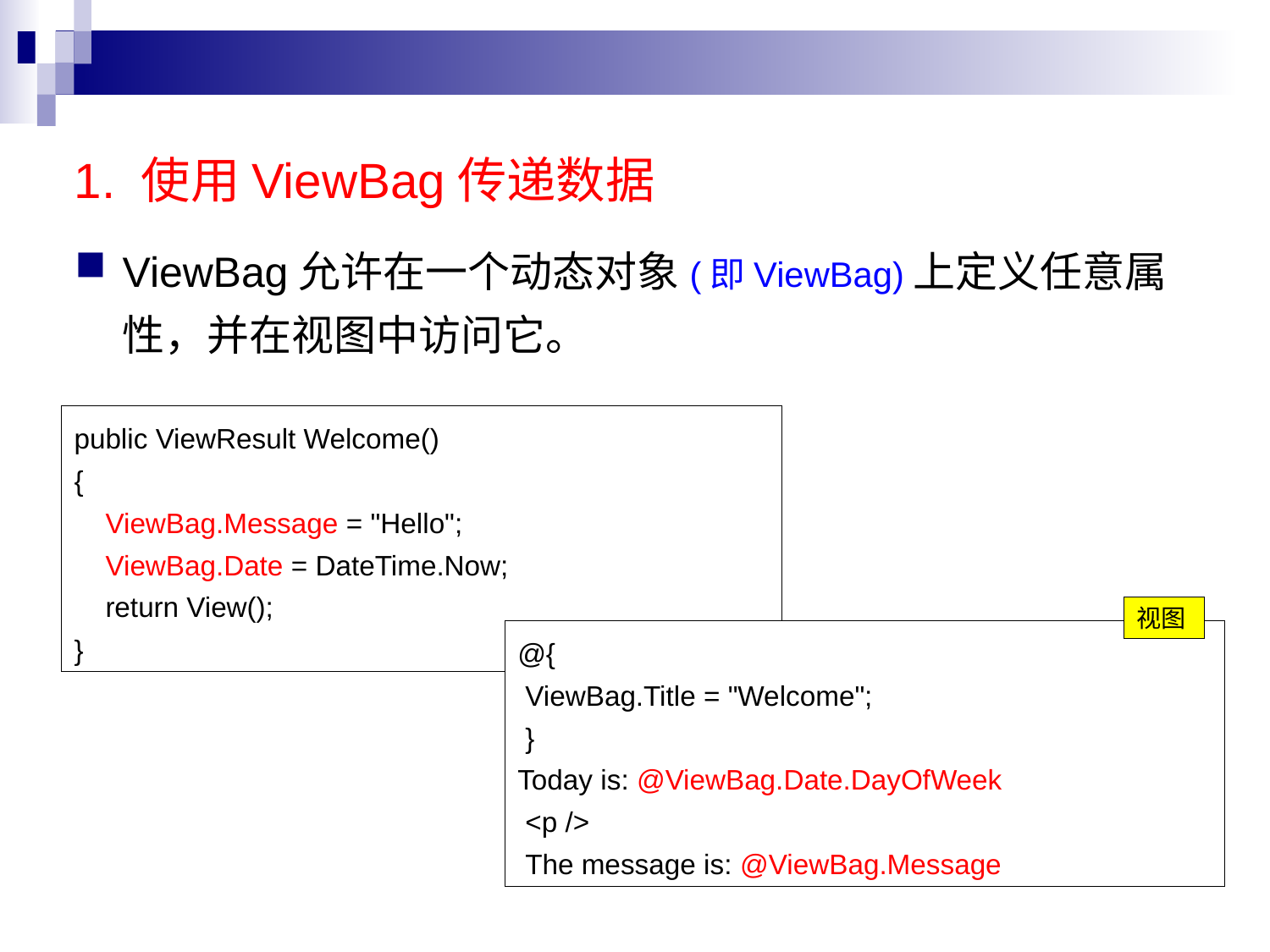

1. 使用ViewBag传递数据
ViewBag允许在一个动态对象(即ViewBag)上定义任意属性，并在视图中访问它。
public ViewResult Welcome()
{
    ViewBag.Message = "Hello";
    ViewBag.Date = DateTime.Now;
    return View();
}
视图
@{
 ViewBag.Title = "Welcome";
 }
Today is: @ViewBag.Date.DayOfWeek
 <p />
 The message is: @ViewBag.Message